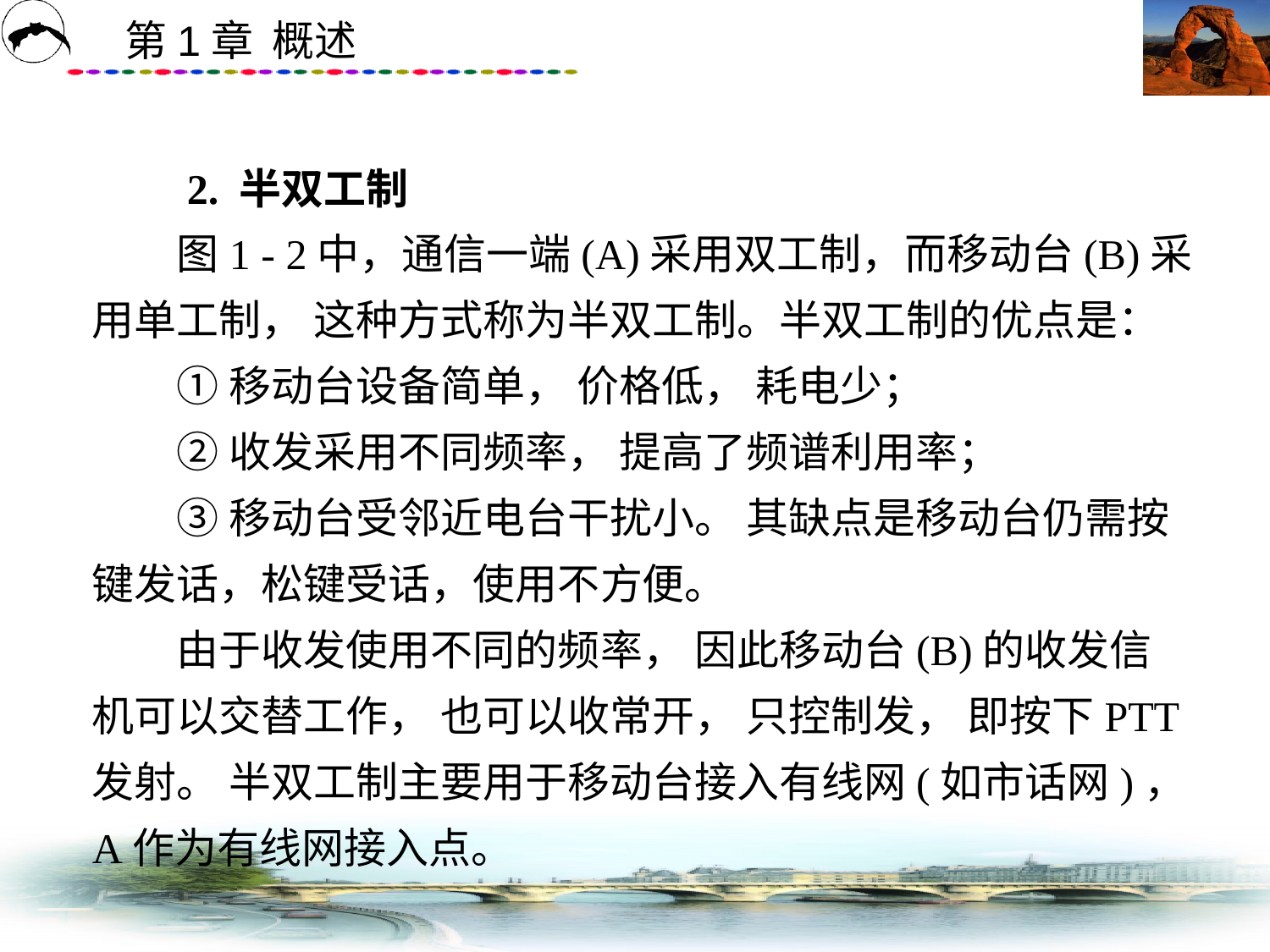

# 2. 半双工制 　　图1 - 2中，通信一端(A)采用双工制，而移动台(B)采用单工制， 这种方式称为半双工制。半双工制的优点是： 　　① 移动台设备简单， 价格低， 耗电少； 　　② 收发采用不同频率， 提高了频谱利用率； 　　③ 移动台受邻近电台干扰小。 其缺点是移动台仍需按键发话，松键受话，使用不方便。 　　由于收发使用不同的频率， 因此移动台(B)的收发信机可以交替工作， 也可以收常开， 只控制发， 即按下PTT发射。 半双工制主要用于移动台接入有线网(如市话网)， A作为有线网接入点。